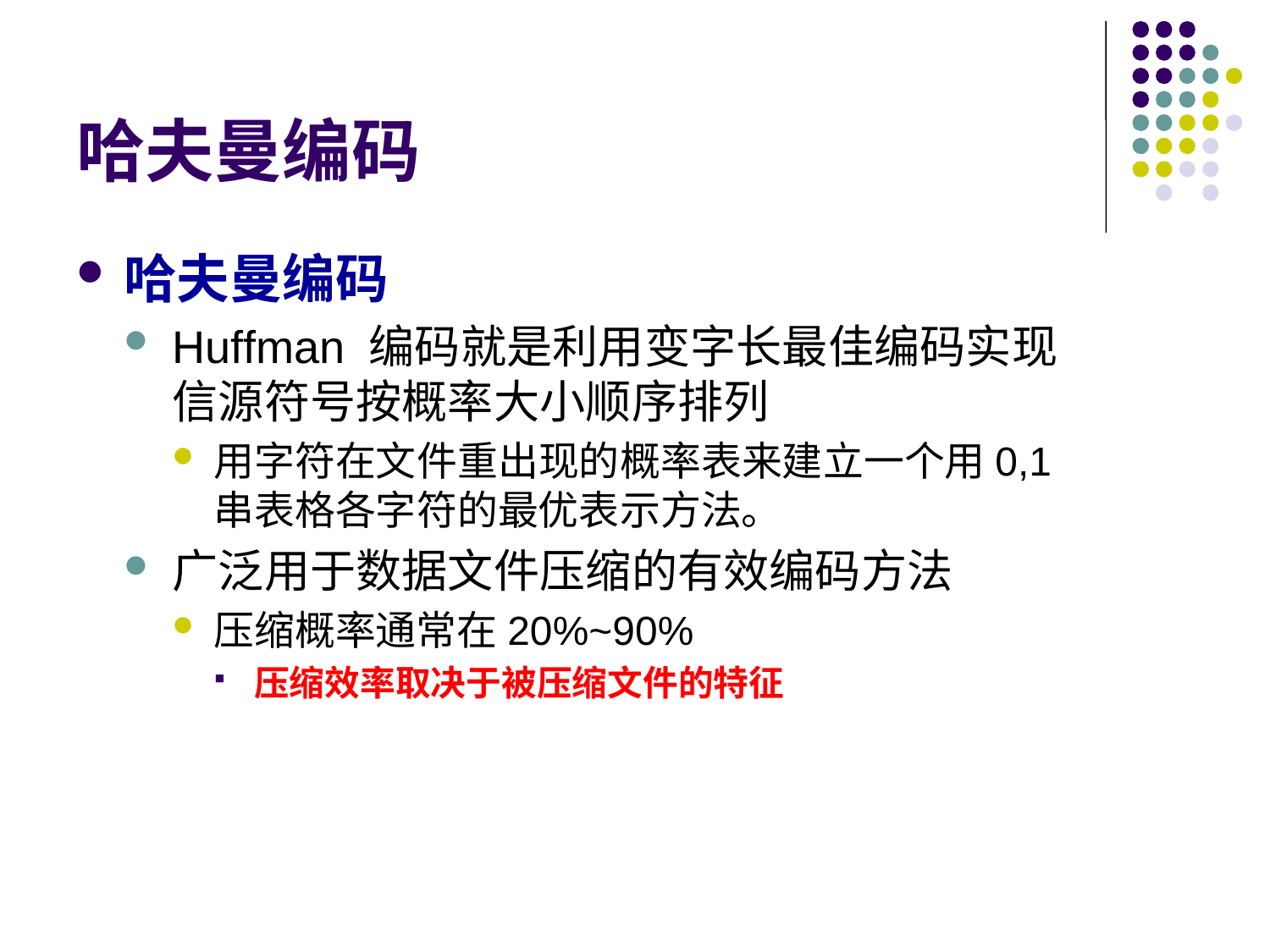

# 哈夫曼编码
哈夫曼编码
Huffman 编码就是利用变字长最佳编码实现信源符号按概率大小顺序排列
用字符在文件重出现的概率表来建立一个用0,1串表格各字符的最优表示方法。
广泛用于数据文件压缩的有效编码方法
压缩概率通常在20%~90%
压缩效率取决于被压缩文件的特征